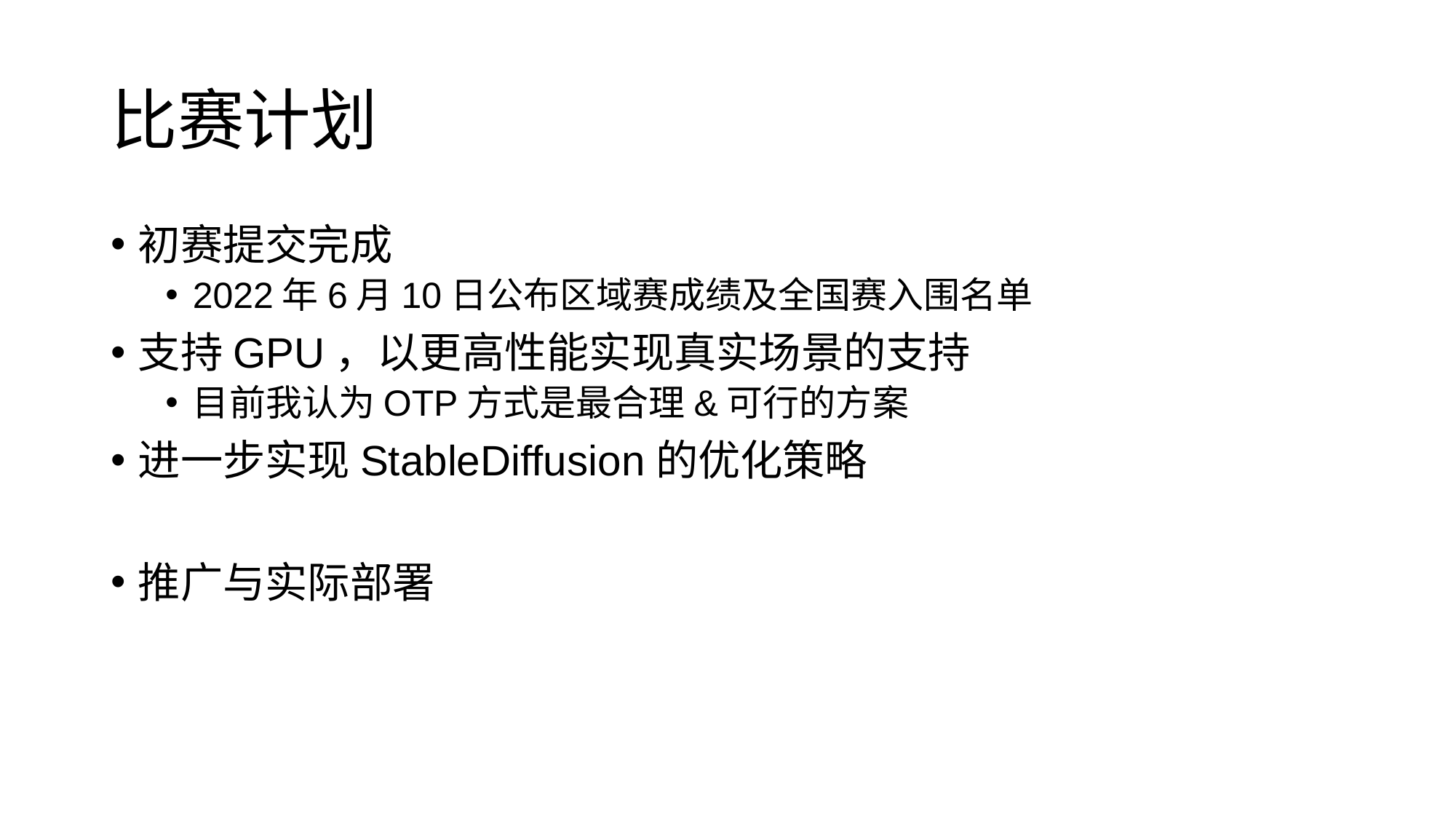

# 比赛计划
初赛提交完成
2022年6月10日公布区域赛成绩及全国赛入围名单
支持GPU，以更高性能实现真实场景的支持
目前我认为OTP方式是最合理&可行的方案
进一步实现StableDiffusion的优化策略

推广与实际部署